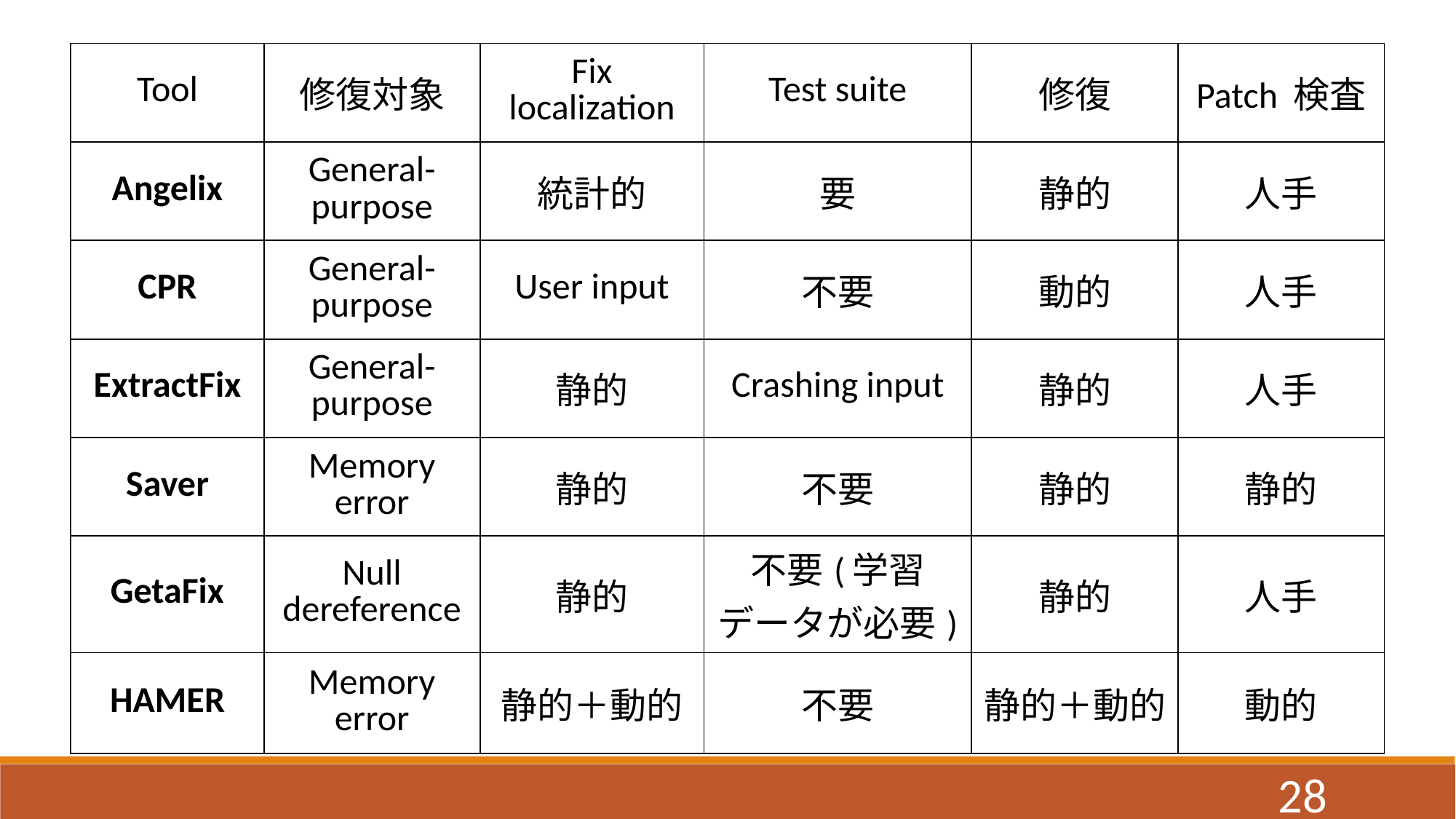

| Tool | 修復対象 | Fix localization | Test suite | 修復 | Patch 検査 |
| --- | --- | --- | --- | --- | --- |
| Angelix | General-purpose | 統計的 | 要 | 静的 | 人手 |
| CPR | General-purpose | User input | 不要 | 動的 | 人手 |
| ExtractFix | General-purpose | 静的 | Crashing input | 静的 | 人手 |
| Saver | Memory error | 静的 | 不要 | 静的 | 静的 |
| GetaFix | Null dereference | 静的 | 不要(学習データが必要) | 静的 | 人手 |
| HAMER | Memory error | 静的＋動的 | 不要 | 静的＋動的 | 動的 |
28